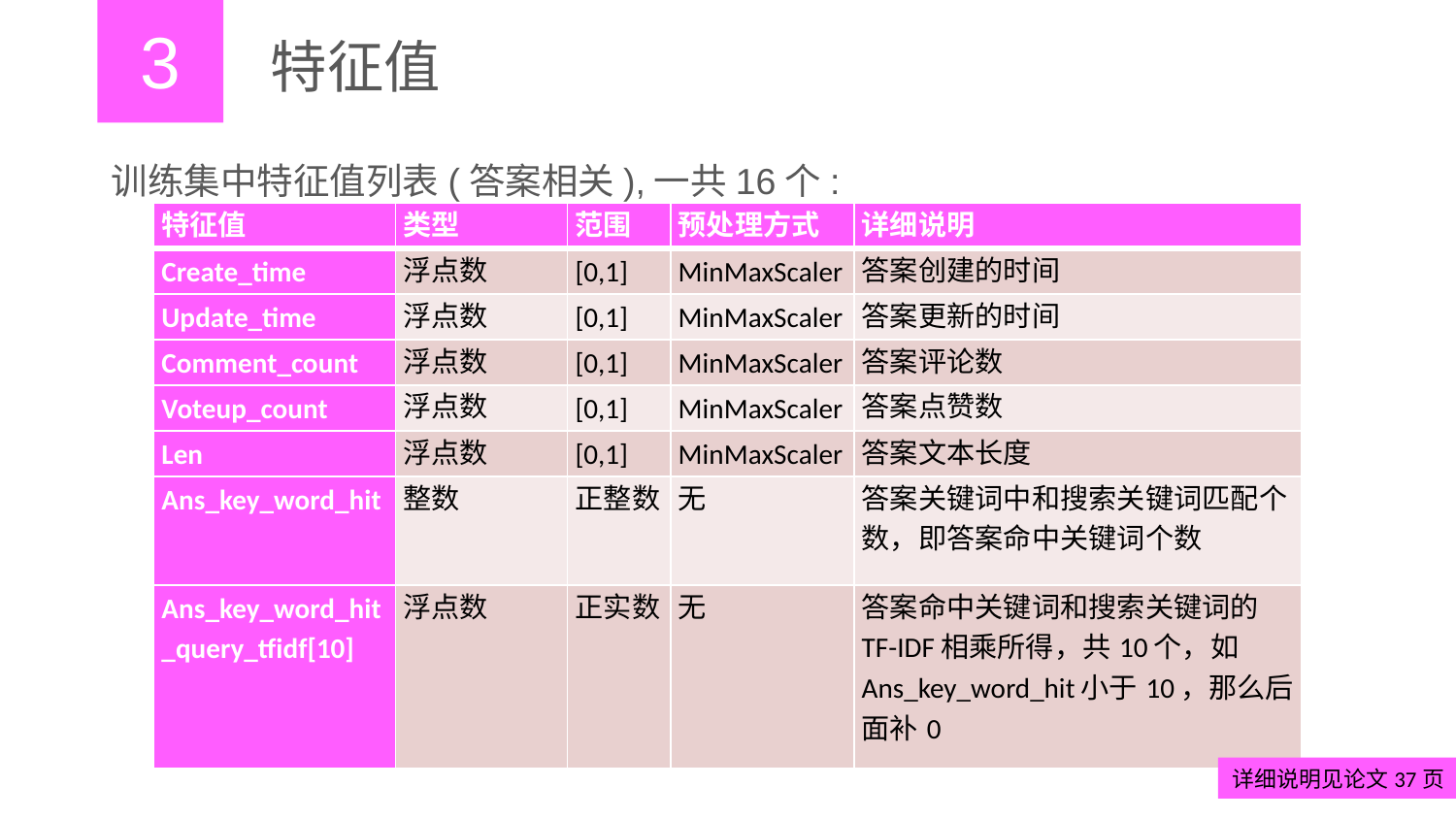

3
# 特征值
训练集中特征值列表(答案相关),一共16个:
| 特征值 | 类型 | 范围 | 预处理方式 | 详细说明 |
| --- | --- | --- | --- | --- |
| Create\_time | 浮点数 | [0,1] | MinMaxScaler | 答案创建的时间 |
| Update\_time | 浮点数 | [0,1] | MinMaxScaler | 答案更新的时间 |
| Comment\_count | 浮点数 | [0,1] | MinMaxScaler | 答案评论数 |
| Voteup\_count | 浮点数 | [0,1] | MinMaxScaler | 答案点赞数 |
| Len | 浮点数 | [0,1] | MinMaxScaler | 答案文本长度 |
| Ans\_key\_word\_hit | 整数 | 正整数 | 无 | 答案关键词中和搜索关键词匹配个数，即答案命中关键词个数 |
| Ans\_key\_word\_hit\_query\_tfidf[10] | 浮点数 | 正实数 | 无 | 答案命中关键词和搜索关键词的TF-IDF相乘所得，共10个，如Ans\_key\_word\_hit小于10，那么后面补0 |
详细说明见论文37页